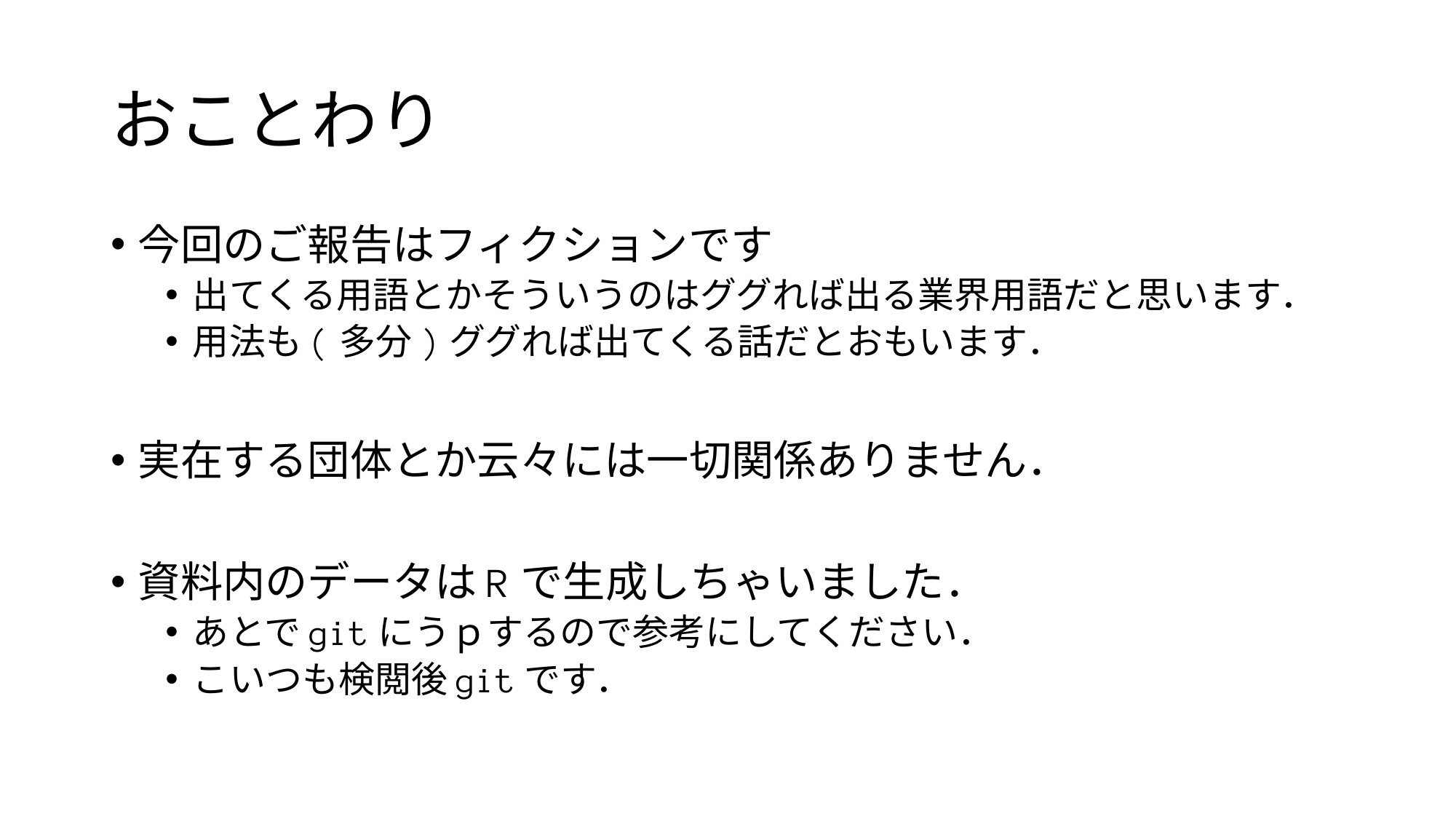

# おことわり
今回のご報告はフィクションです
出てくる用語とかそういうのはググれば出る業界用語だと思います．
用法も(多分)ググれば出てくる話だとおもいます．

実在する団体とか云々には一切関係ありません．

資料内のデータはRで生成しちゃいました．
あとでgitにうｐするので参考にしてください．
こいつも検閲後gitです．